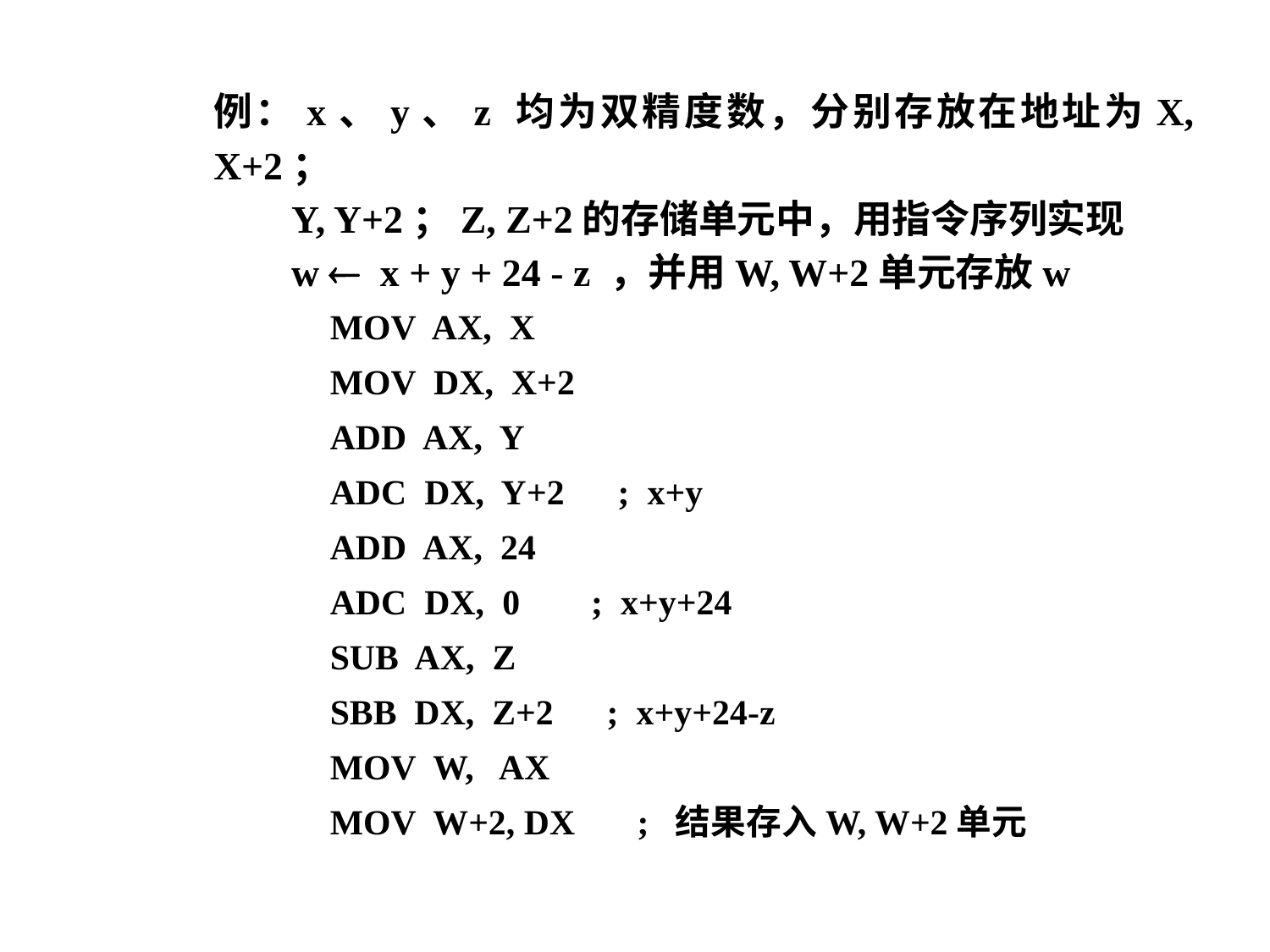

例：x、y、z 均为双精度数，分别存放在地址为X, X+2；
        Y, Y+2；Z, Z+2的存储单元中，用指令序列实现
        w ←  x + y + 24 - z ，并用W, W+2单元存放w
MOV  AX,  X
MOV  DX,  X+2
ADD  AX,  Y
ADC  DX,  Y+2      ;  x+y
ADD  AX,  24
ADC  DX,  0        ;  x+y+24
SUB  AX,  Z
SBB  DX,  Z+2      ;  x+y+24-z
MOV  W,   AX
MOV  W+2, DX       ;  结果存入W, W+2单元